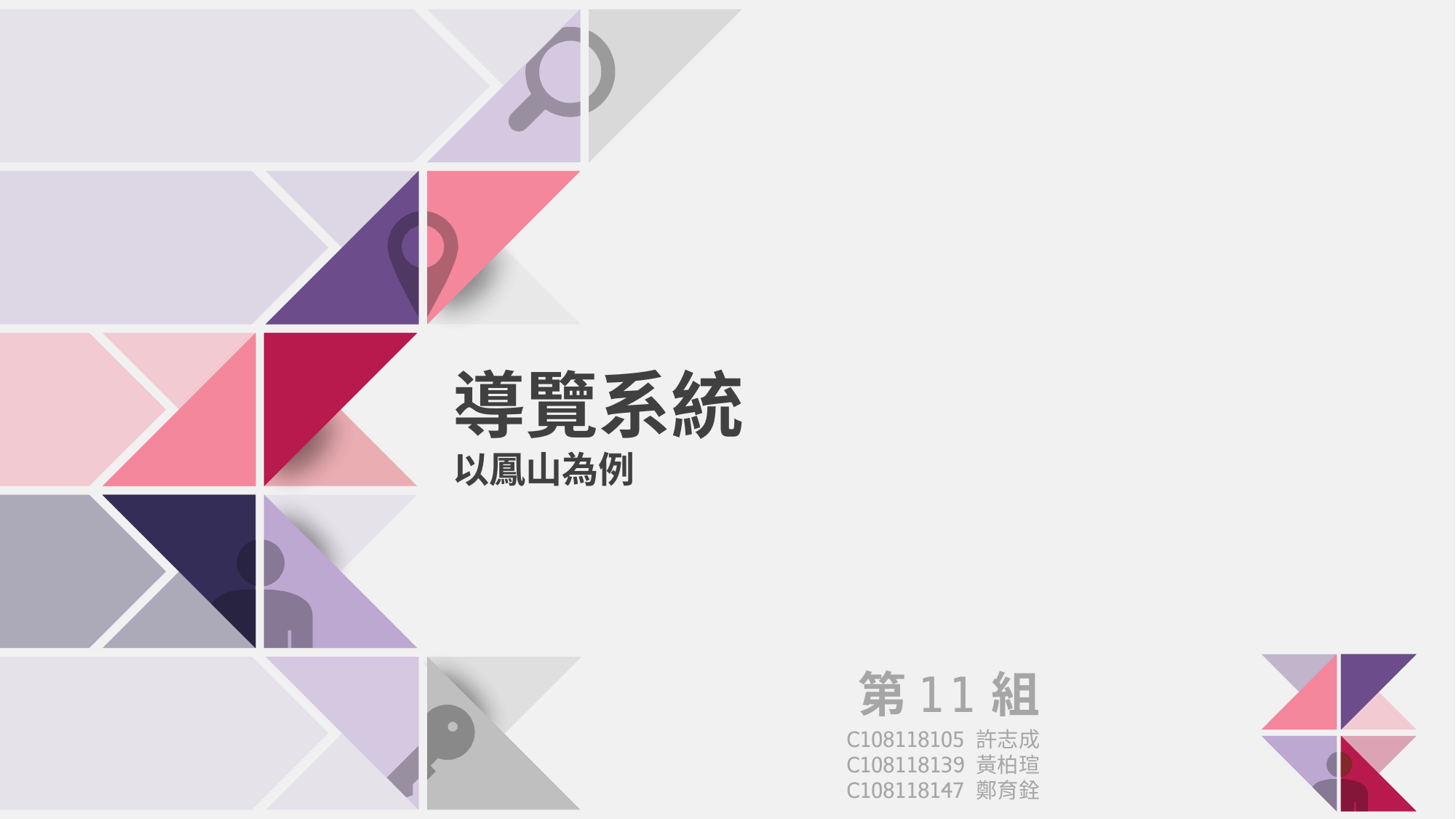

導覽系統
以鳳山為例
第11組
C108118105 許志成
C108118139 黃柏瑄
C108118147 鄭育銓